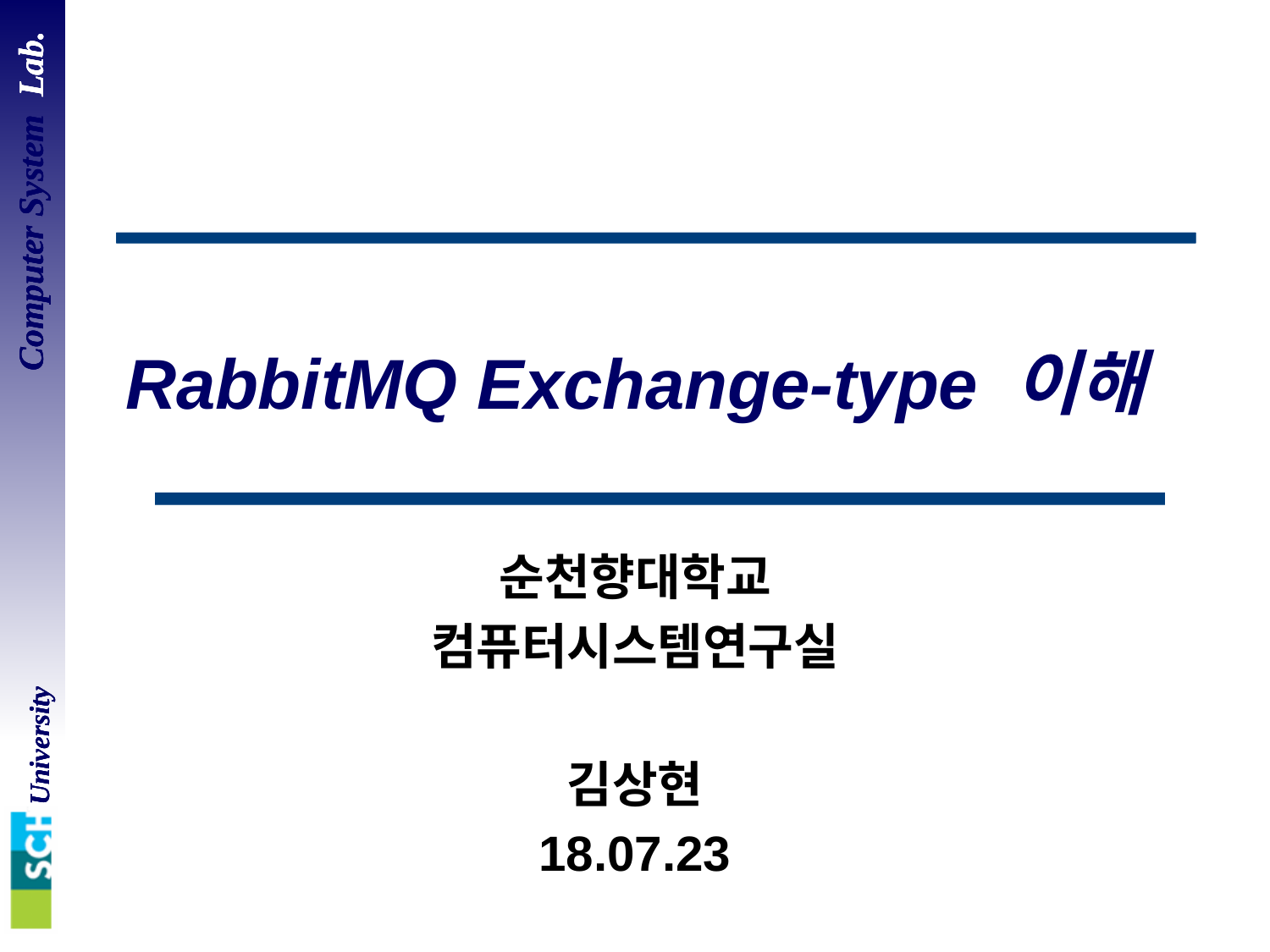

# RabbitMQ Exchange-type 이해
순천향대학교
컴퓨터시스템연구실

김상현
18.07.23